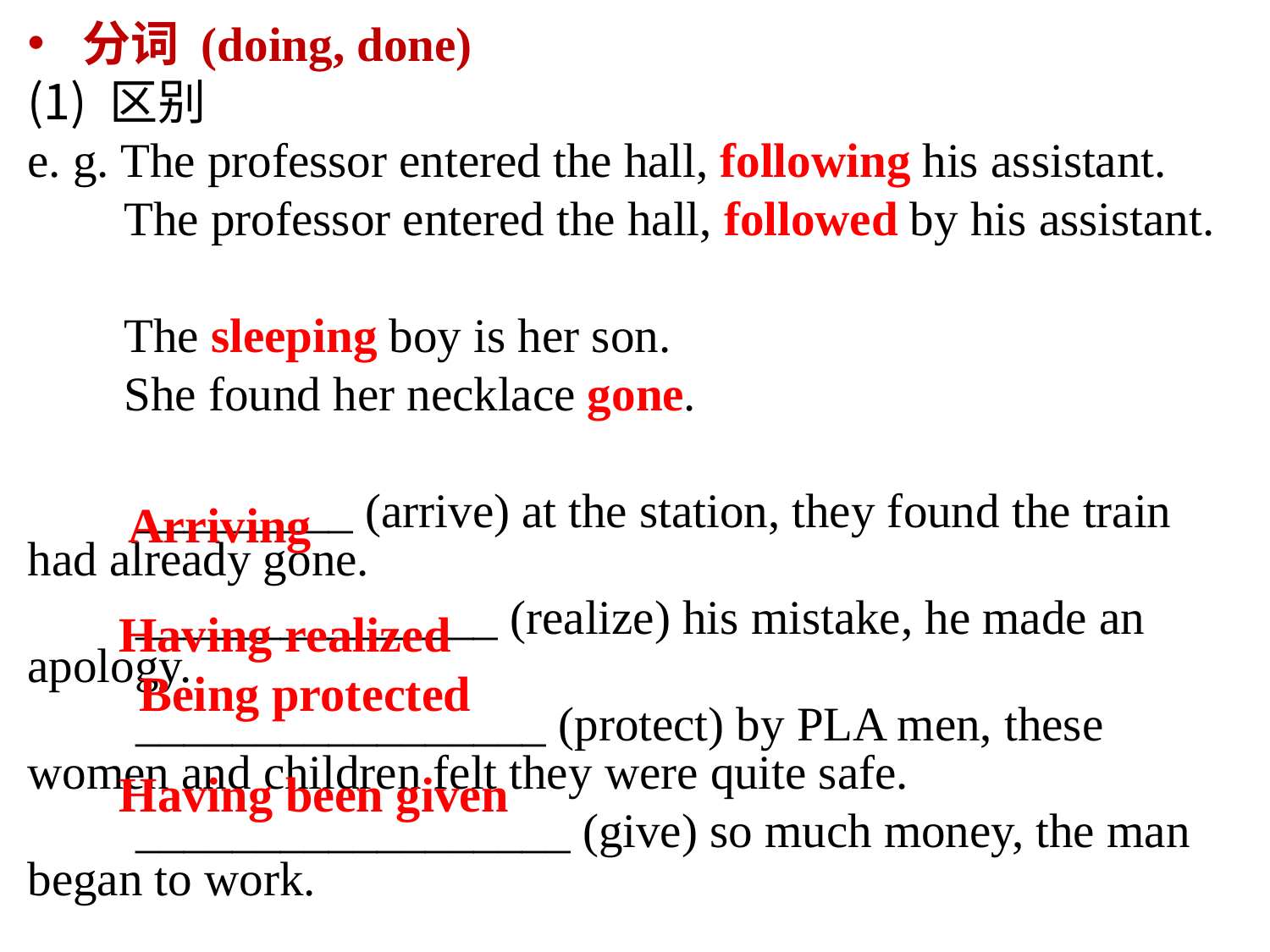

分词 (doing, done)
区别
e. g. The professor entered the hall, following his assistant.
        The professor entered the hall, followed by his assistant.

        The sleeping boy is her son.
        She found her necklace gone.

         _________ (arrive) at the station, they found the train had already gone.
         _______________ (realize) his mistake, he made an apology.
         _________________ (protect) by PLA men, these women and children felt they were quite safe.
         __________________ (give) so much money, the man began to work.
Arriving
Having realized
Being protected
Having been given